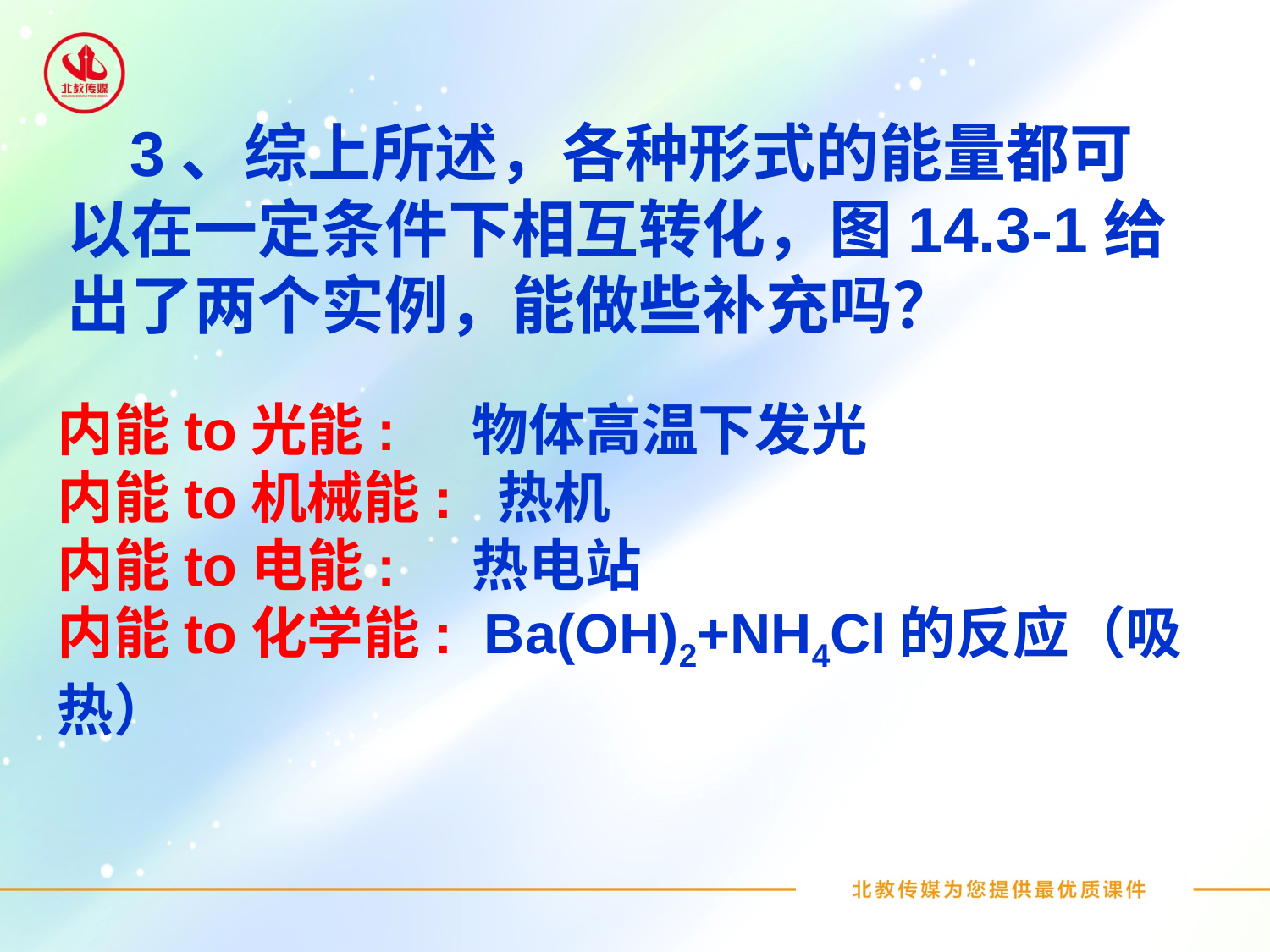

3、综上所述，各种形式的能量都可以在一定条件下相互转化，图14.3-1给出了两个实例，能做些补充吗？
内能to光能:    物体高温下发光
内能to机械能:  热机
内能to电能:    热电站
内能to化学能:  Ba(OH)2+NH4Cl的反应（吸热）